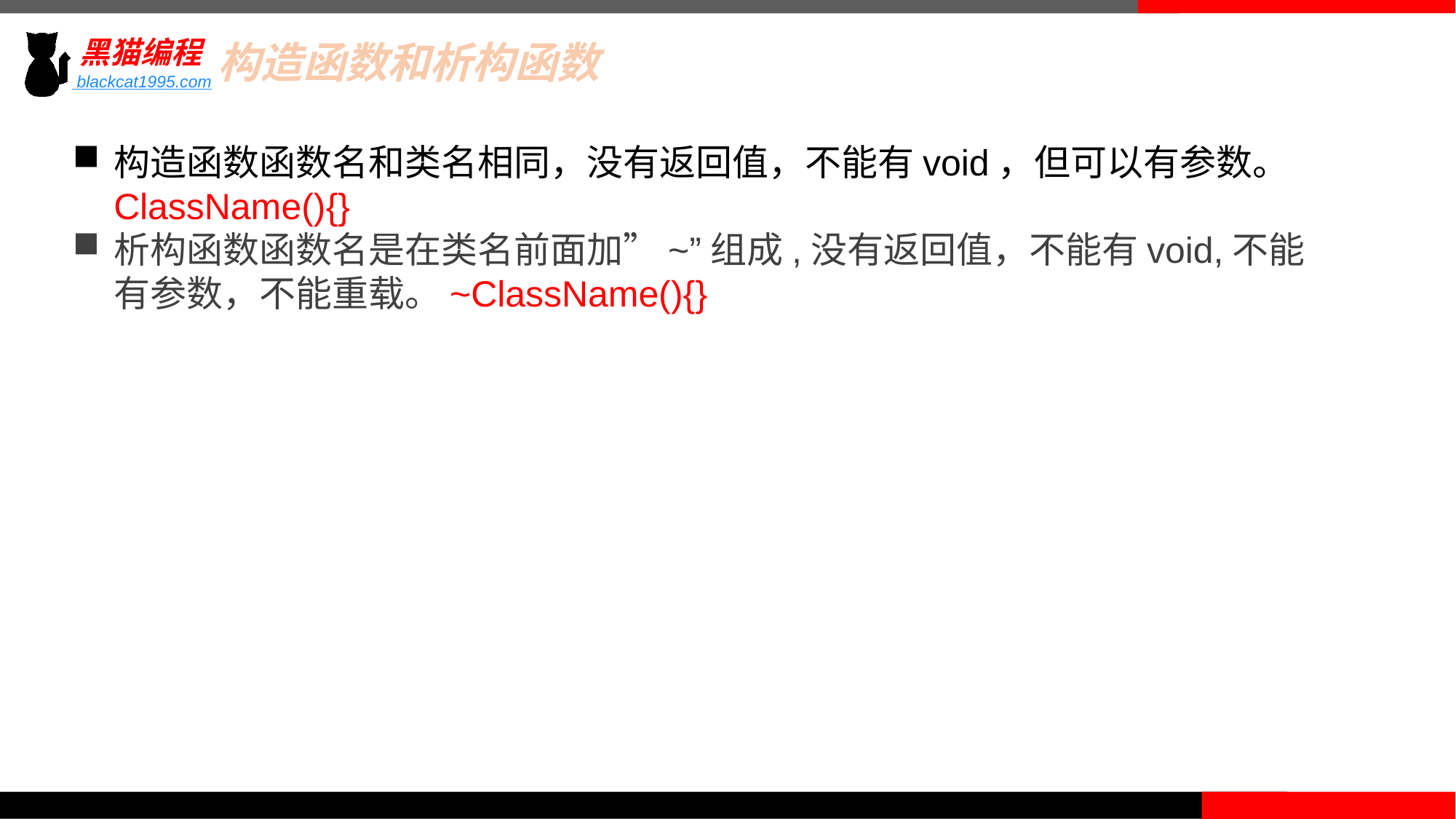

构造函数和析构函数
构造函数函数名和类名相同，没有返回值，不能有void，但可以有参数。ClassName(){}
析构函数函数名是在类名前面加”~”组成,没有返回值，不能有void,不能有参数，不能重载。~ClassName(){}